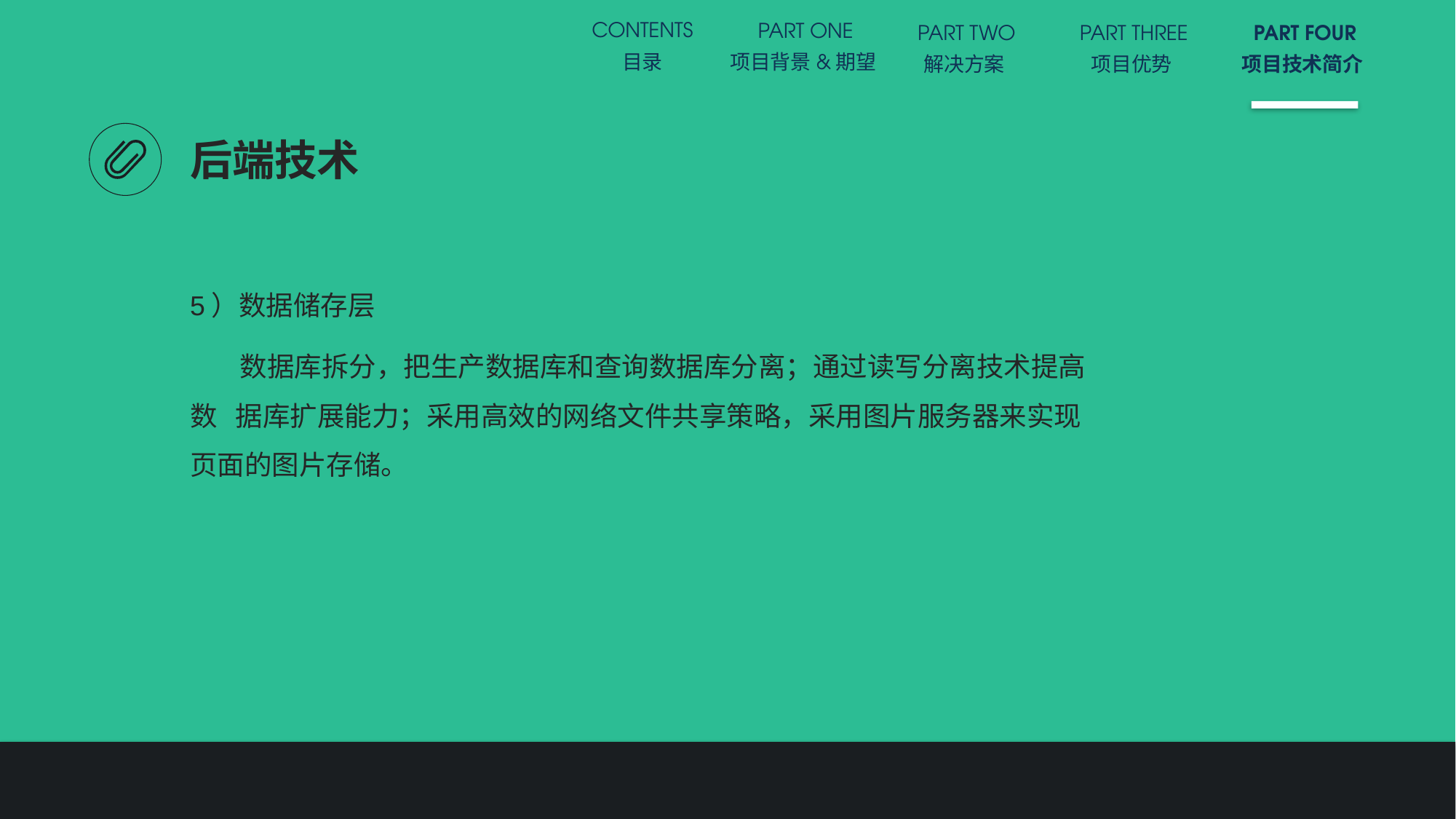

CONTENTS
目录
PART ONE
项目背景&期望
PART TWO
解决方案
PART THREE
项目优势
PART FOUR
项目技术简介

后端技术
5）数据储存层
       数据库拆分，把生产数据库和查询数据库分离；通过读写分离技术提高数   据库扩展能力；采用高效的网络文件共享策略，采用图片服务器来实现页面的图片存储。